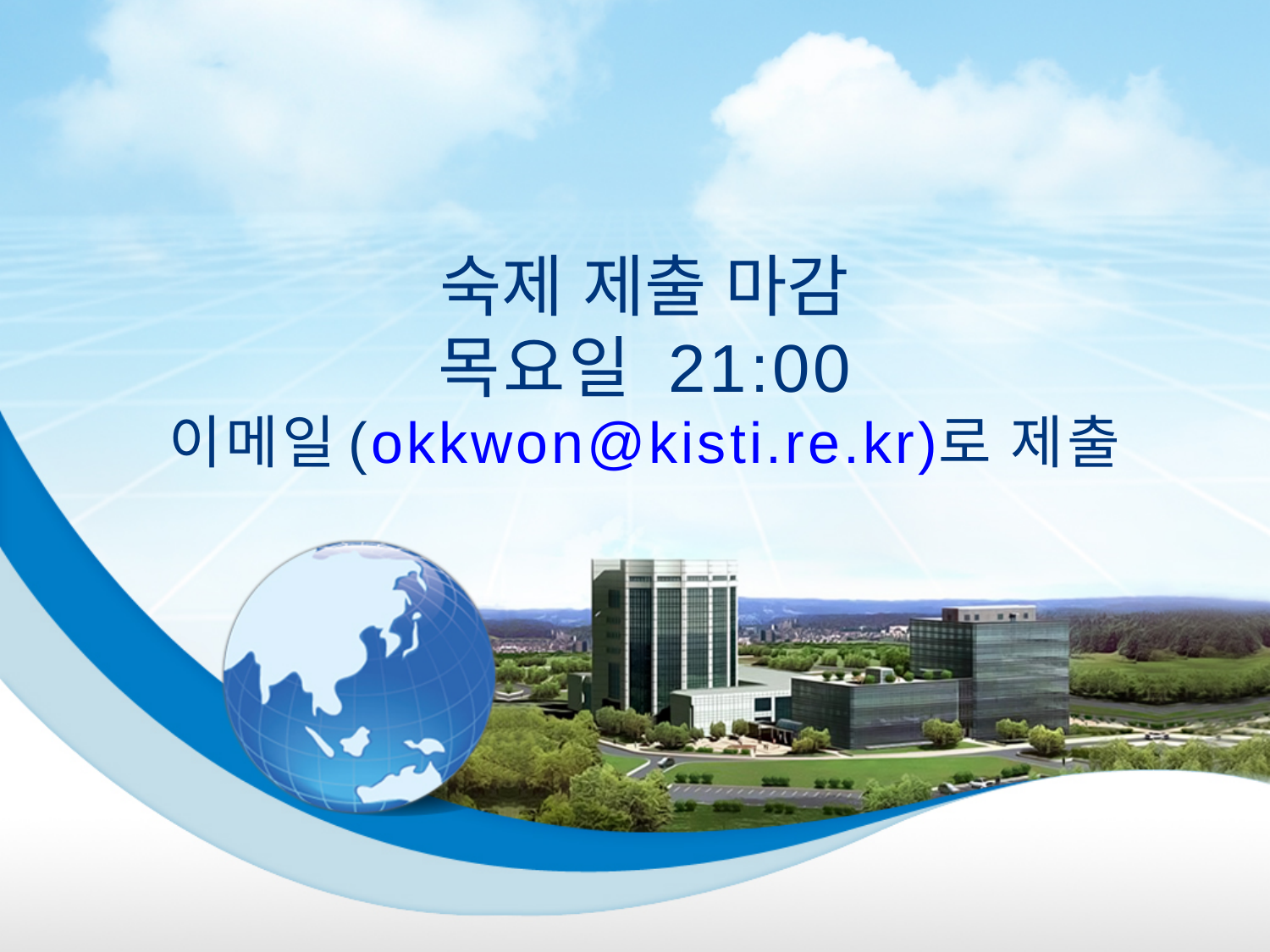

숙제 제출 마감
목요일 21:00
이메일(okkwon@kisti.re.kr)로 제출